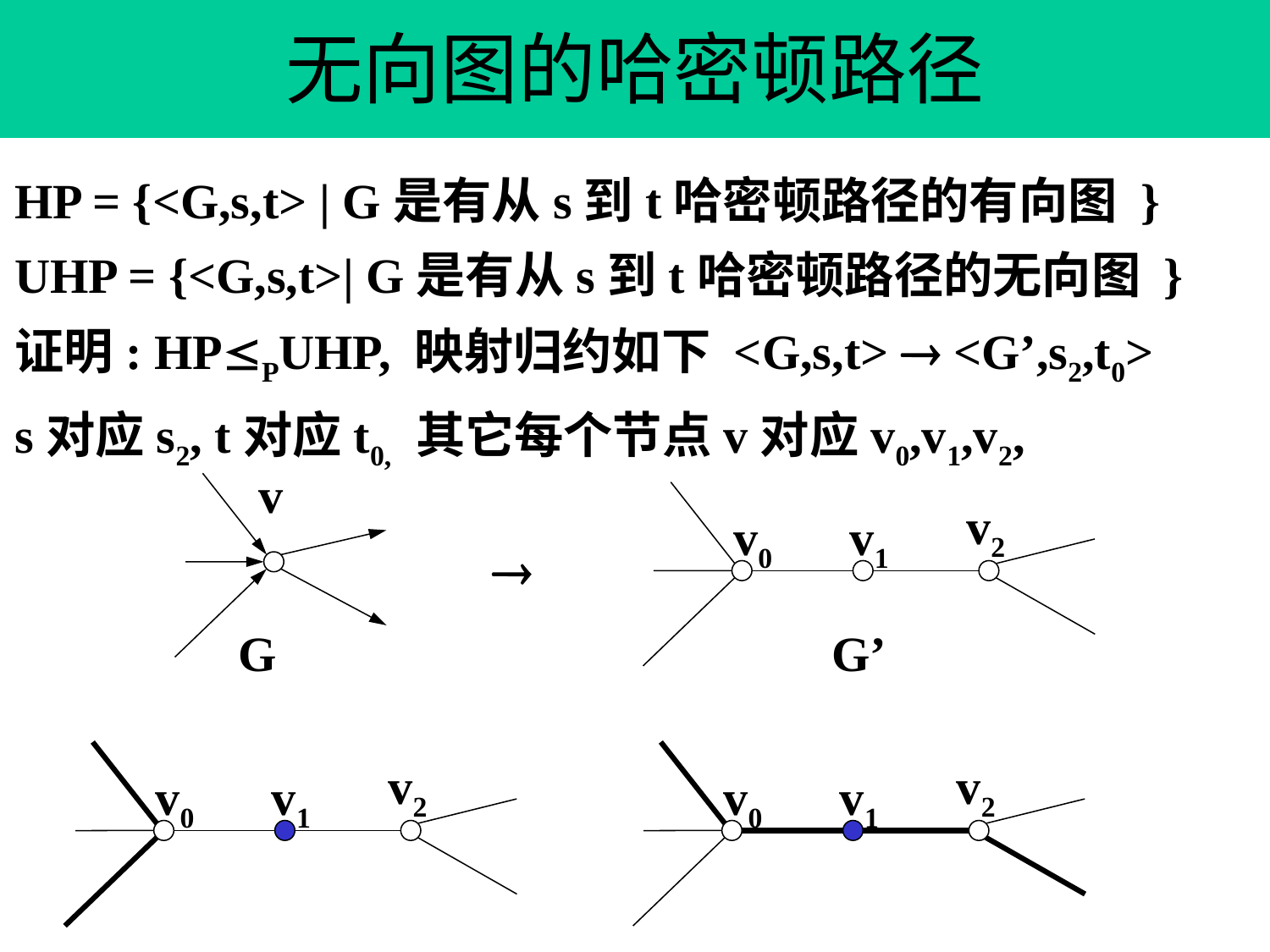

# 无向图的哈密顿路径
HP = {<G,s,t> | G是有从s到t哈密顿路径的有向图 }
UHP = {<G,s,t>| G是有从s到t哈密顿路径的无向图 }
证明: HP≤PUHP, 映射归约如下 <G,s,t> → <G’,s2,t0>
s对应s2, t对应t0, 其它每个节点v对应v0,v1,v2,
v

G
v2
v0
v1

G’
→
v2
v0
v1

v2
v0
v1